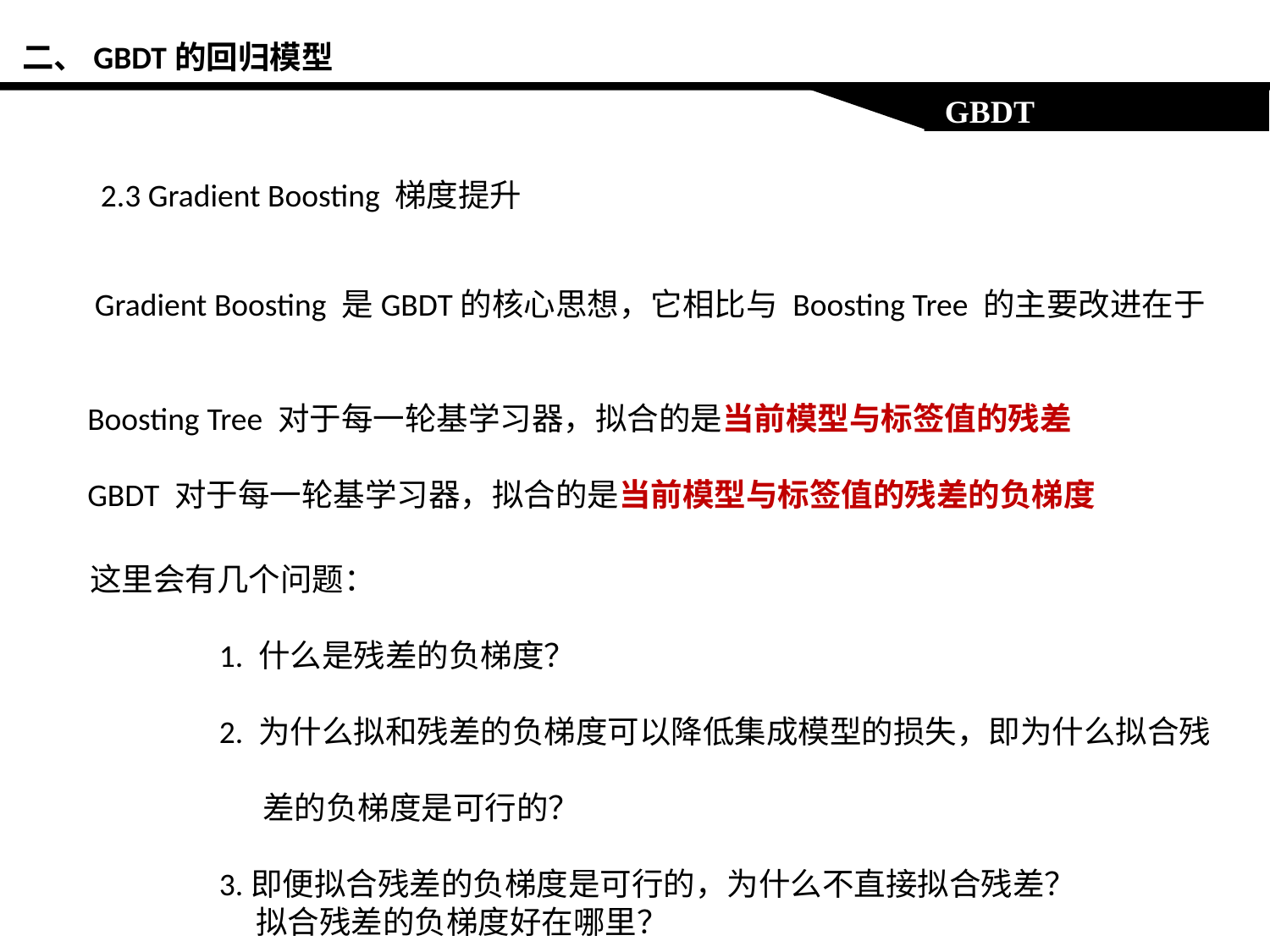

二、GBDT的回归模型

 GBDT
2.3 Gradient Boosting 梯度提升
 Gradient Boosting 是GBDT的核心思想，它相比与 Boosting Tree 的主要改进在于

Boosting Tree 对于每一轮基学习器，拟合的是当前模型与标签值的残差

GBDT 对于每一轮基学习器，拟合的是当前模型与标签值的残差的负梯度
这里会有几个问题：

                  1. 什么是残差的负梯度？

                  2. 为什么拟和残差的负梯度可以降低集成模型的损失，即为什么拟合残
                       差的负梯度是可行的？

                  3.即便拟合残差的负梯度是可行的，为什么不直接拟合残差？
                      拟合残差的负梯度好在哪里？